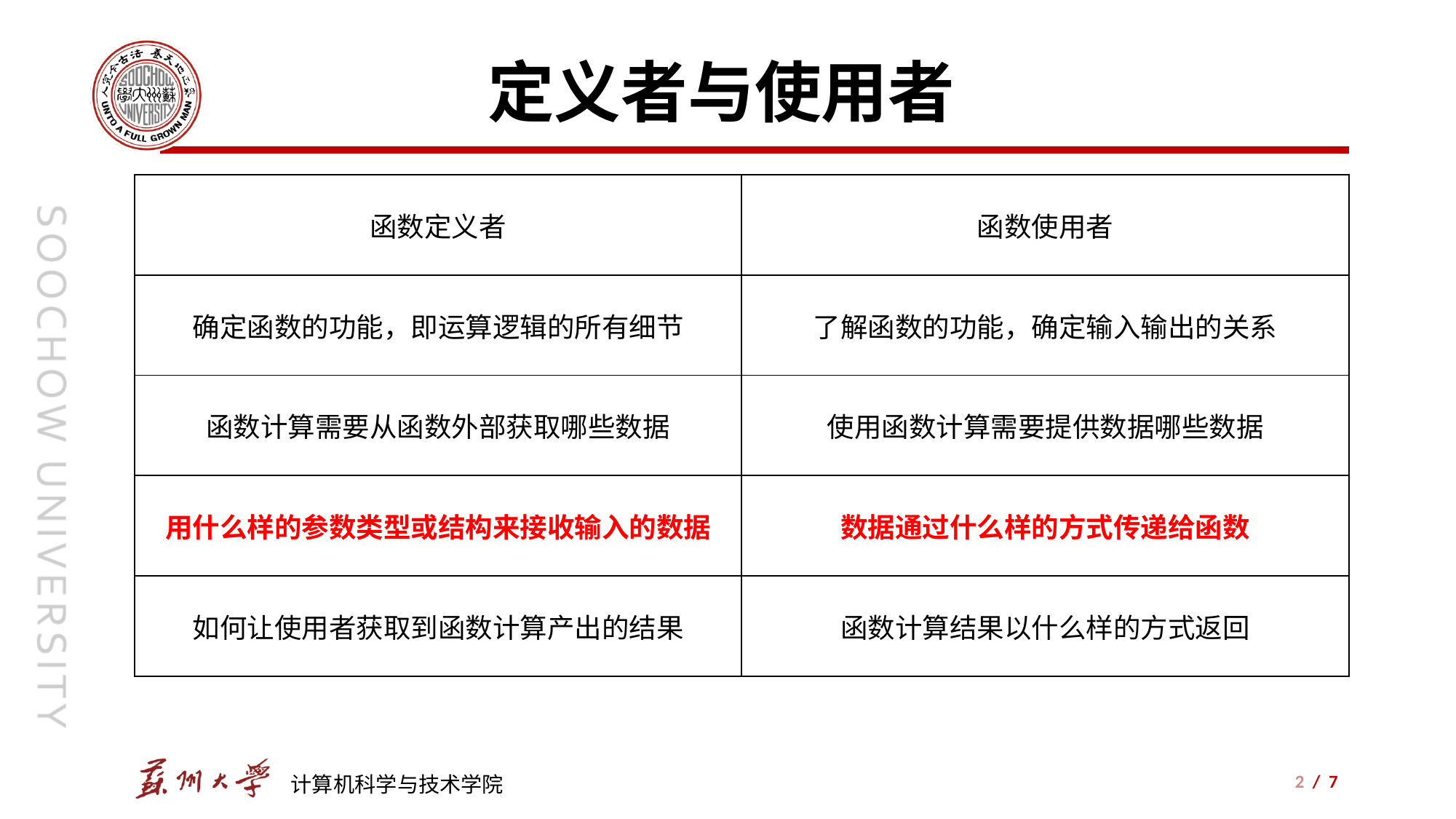

# 定义者与使用者
| 函数定义者 | 函数使用者 |
| --- | --- |
| 确定函数的功能，即运算逻辑的所有细节 | 了解函数的功能，确定输入输出的关系 |
| 函数计算需要从函数外部获取哪些数据 | 使用函数计算需要提供数据哪些数据 |
| 用什么样的参数类型或结构来接收输入的数据 | 数据通过什么样的方式传递给函数 |
| 如何让使用者获取到函数计算产出的结果 | 函数计算结果以什么样的方式返回 |
2